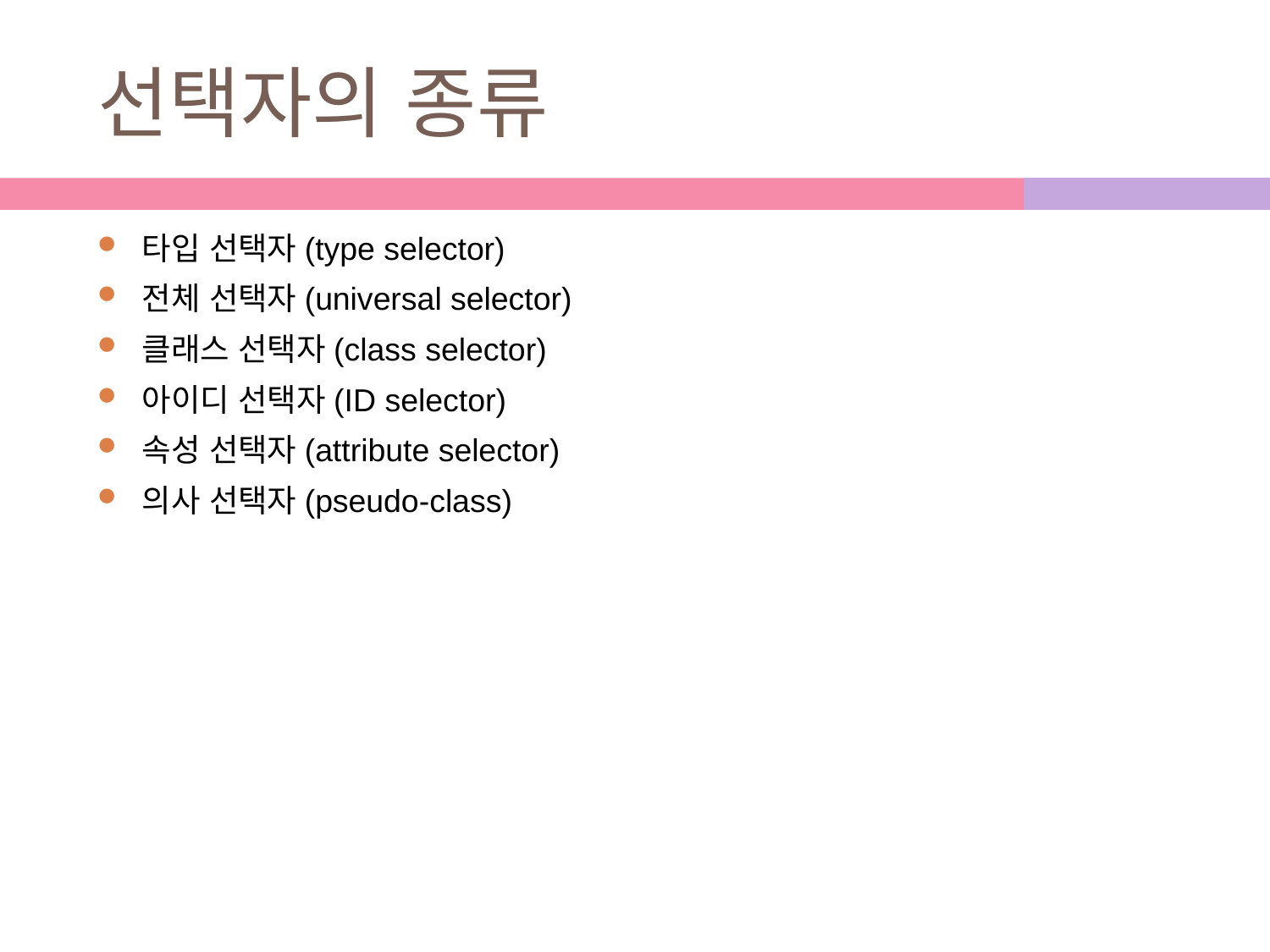

# 선택자의 종류
타입 선택자(type selector)
전체 선택자(universal selector)
클래스 선택자(class selector)
아이디 선택자(ID selector)
속성 선택자(attribute selector)
의사 선택자(pseudo-class)